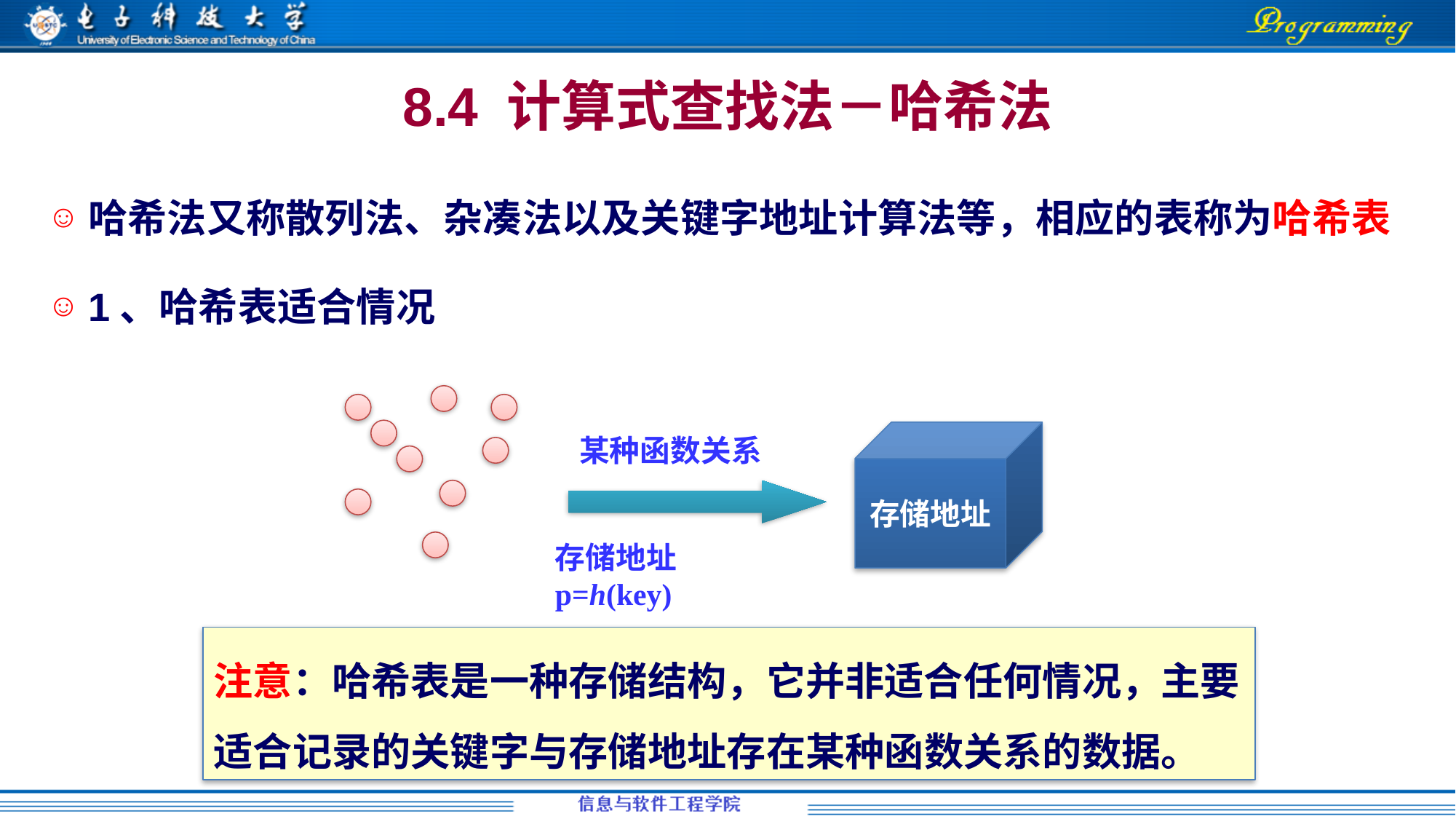

# 8.4 计算式查找法－哈希法
哈希法又称散列法、杂凑法以及关键字地址计算法等，相应的表称为哈希表
1、哈希表适合情况

存储地址
某种函数关系

存储地址p=h(key)
注意：哈希表是一种存储结构，它并非适合任何情况，主要适合记录的关键字与存储地址存在某种函数关系的数据。